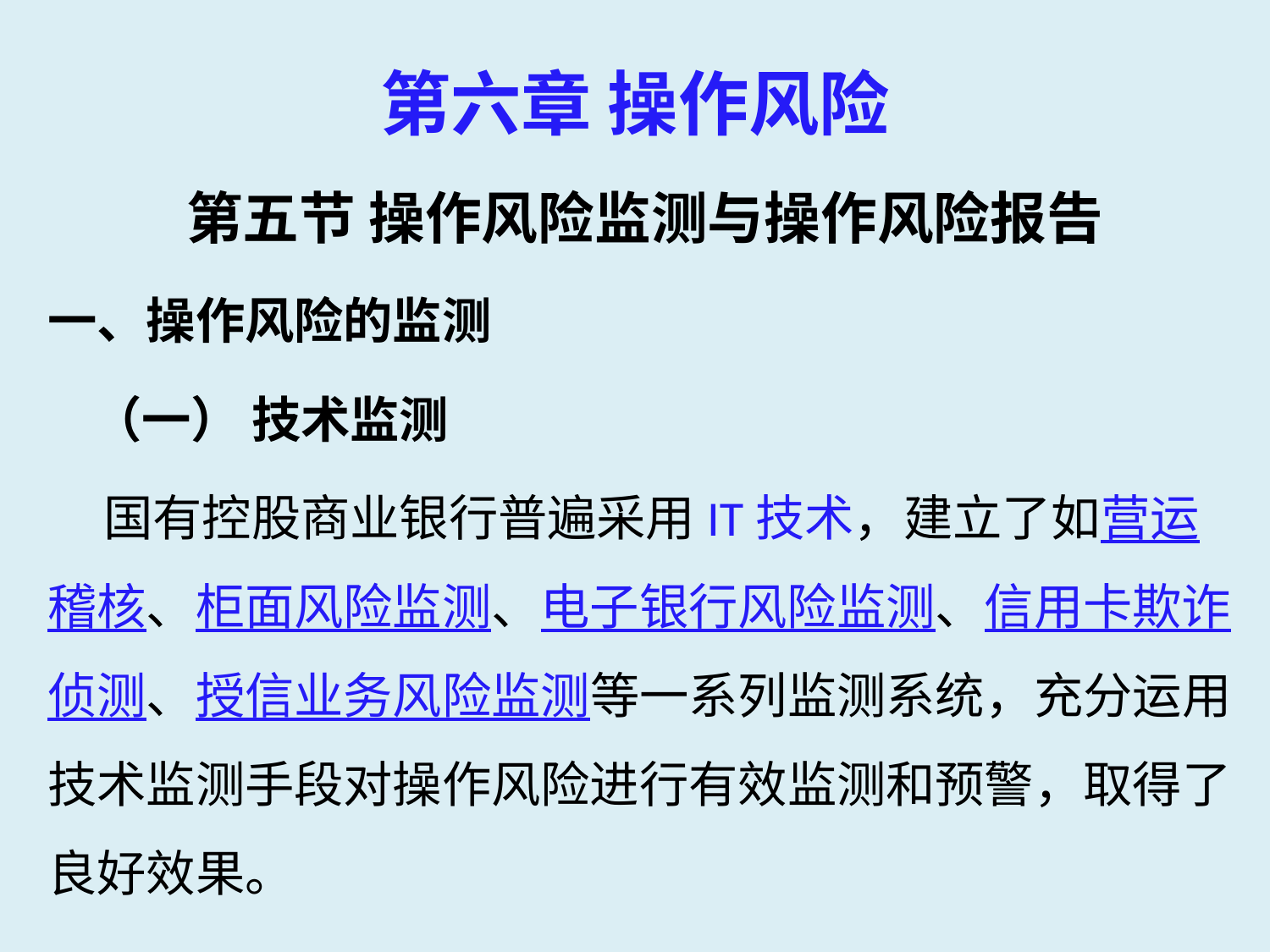

# 第六章 操作风险
第五节 操作风险监测与操作风险报告
一、操作风险的监测
   （一） 技术监测
    国有控股商业银行普遍采用IT技术，建立了如营运稽核、柜面风险监测、电子银行风险监测、信用卡欺诈侦测、授信业务风险监测等一系列监测系统，充分运用技术监测手段对操作风险进行有效监测和预警，取得了良好效果。

24